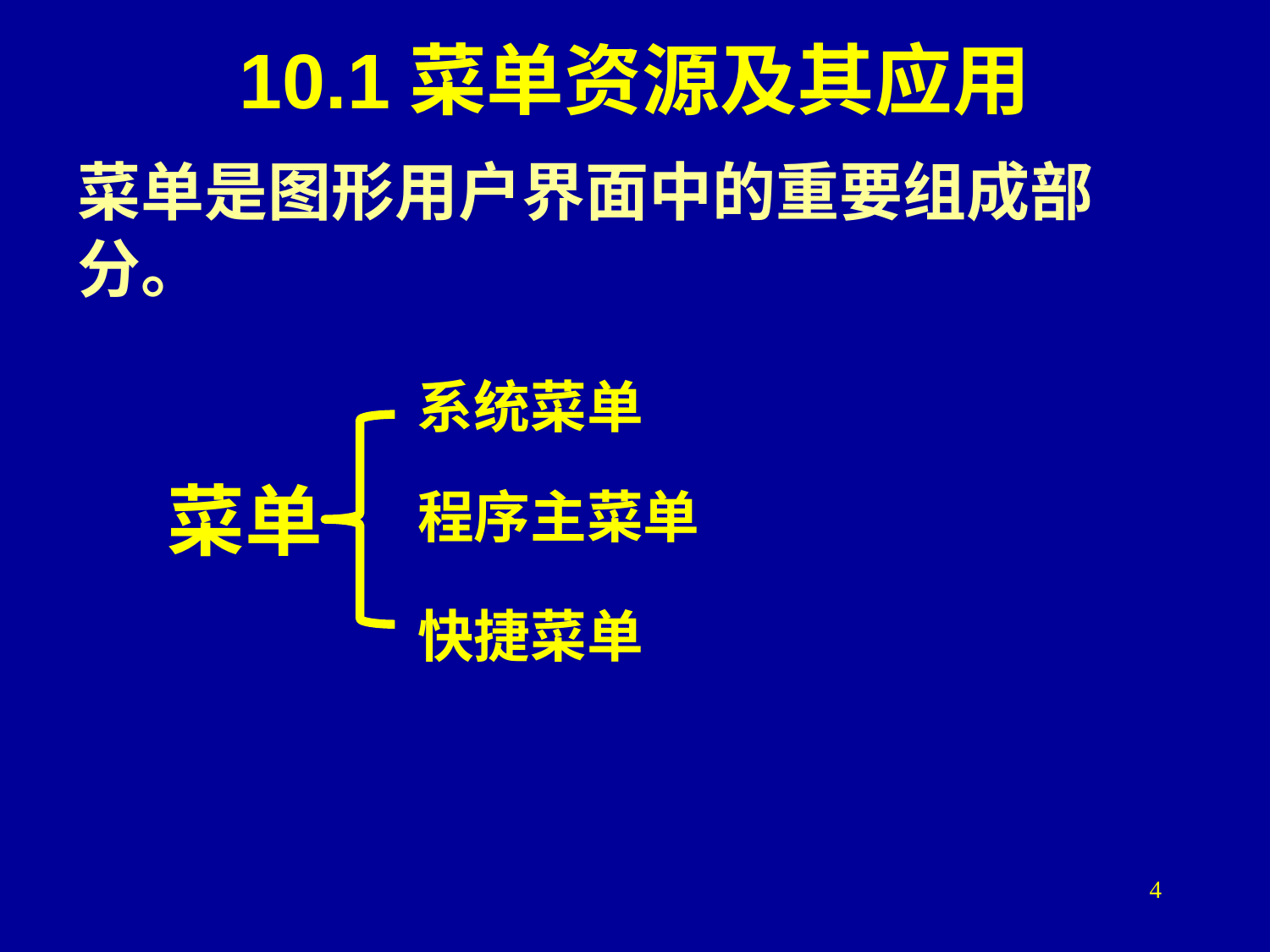

# 10.1菜单资源及其应用
菜单是图形用户界面中的重要组成部分。
系统菜单

菜单
程序主菜单
快捷菜单
4